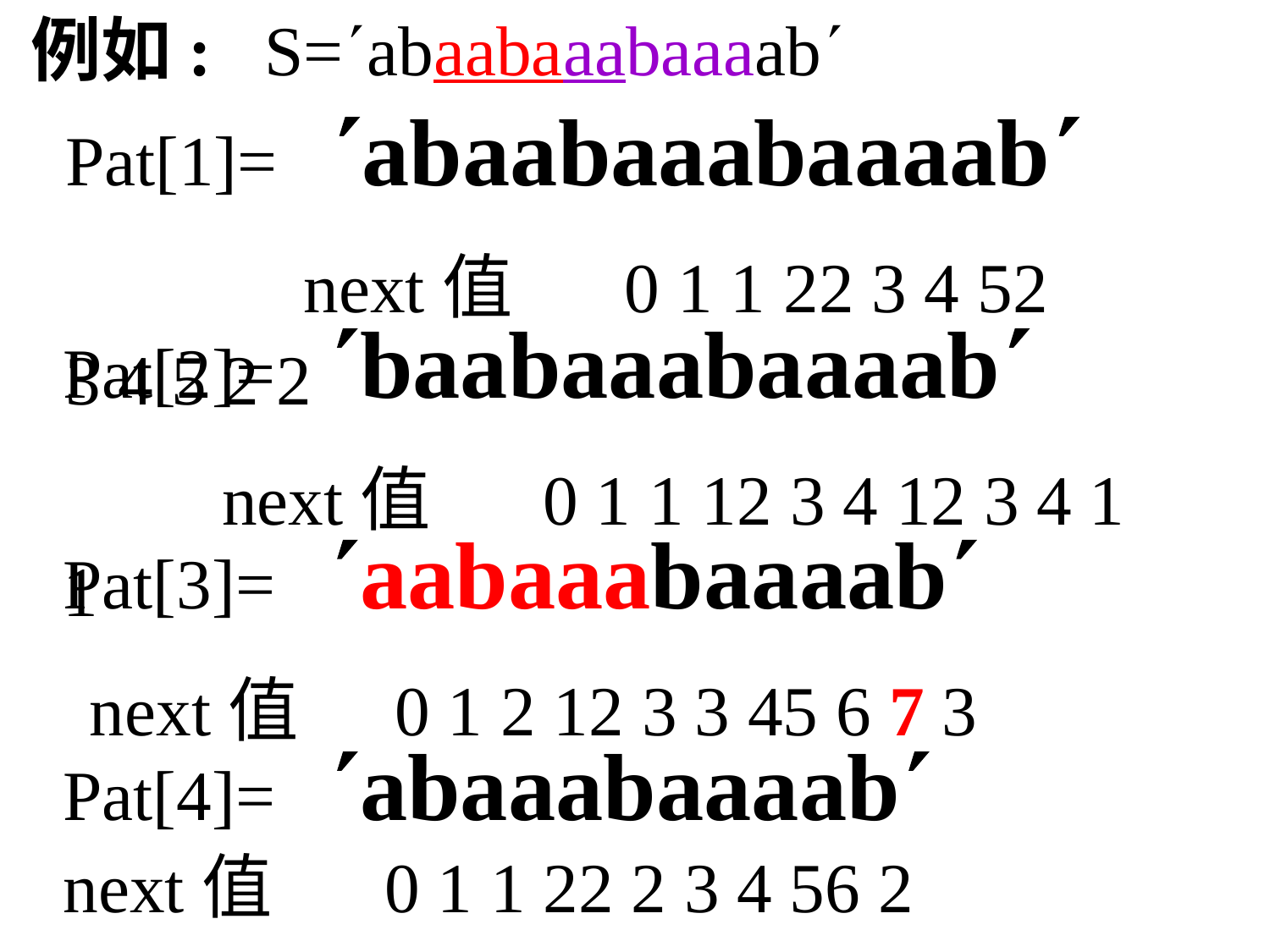

例如:   S=′abaabaaabaaaab′
Pat[1]=   ′abaabaaabaaaab′          next值      0 1 1 22 3 4 52 3 4 5 2 2
Pat[2]=   ′baabaaabaaaab′          next值      0 1 1 12 3 4 12 3 4 1 1
Pat[3]=   ′aabaaabaaaab′          next值     0 1 2 12 3 3 45 6 7 3
Pat[4]=   ′abaaabaaaab′          next值      0 1 1 22 2 3 4 56 2